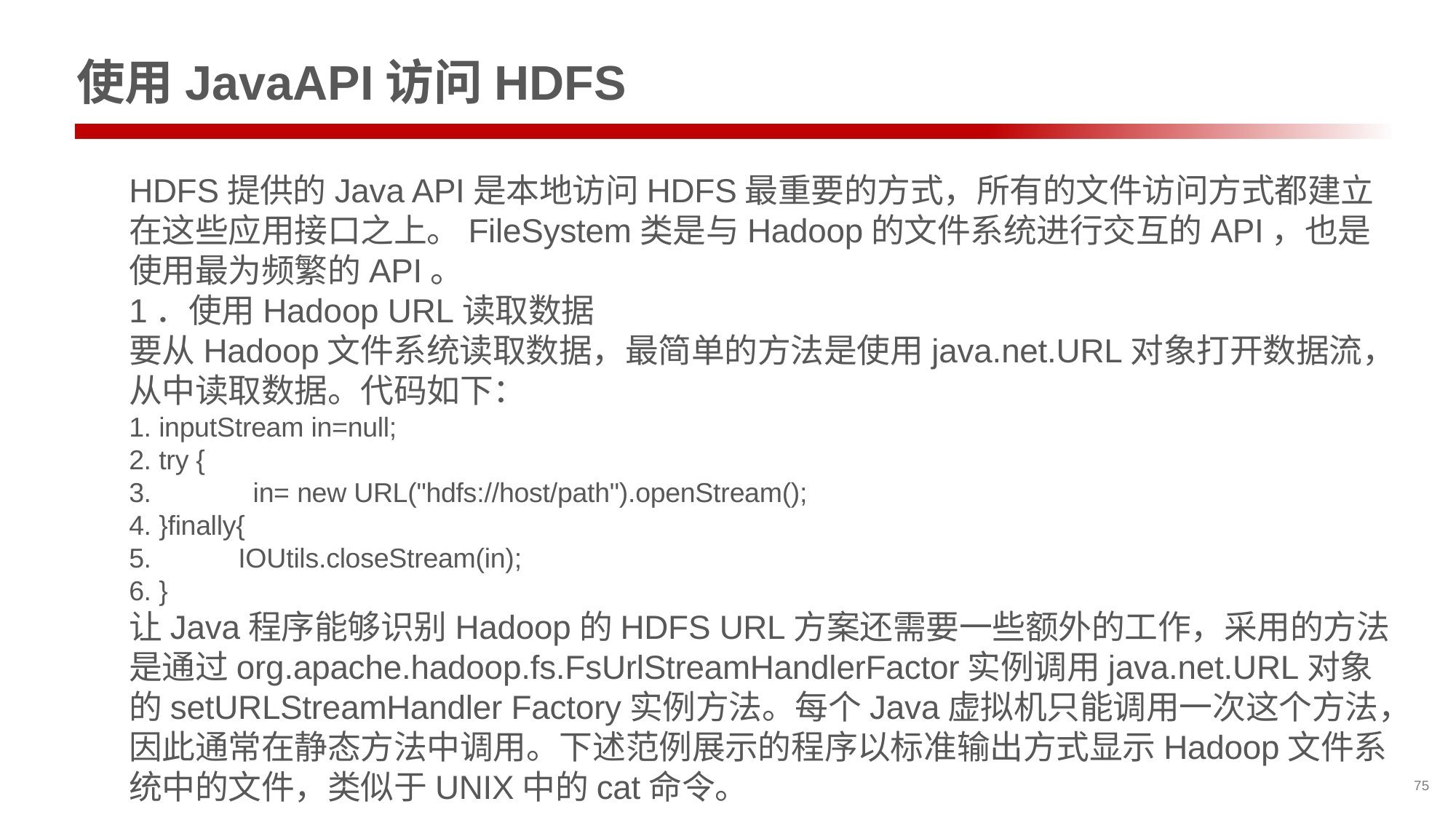

# 使用JavaAPI访问HDFS

HDFS提供的Java API是本地访问HDFS最重要的方式，所有的文件访问方式都建立在这些应用接口之上。FileSystem类是与Hadoop的文件系统进行交互的API，也是使用最为频繁的API。
1．使用Hadoop URL读取数据
要从Hadoop文件系统读取数据，最简单的方法是使用java.net.URL对象打开数据流，从中读取数据。代码如下：
1. inputStream in=null;
2. try {
3. 	  in= new URL("hdfs://host/path").openStream();
4. }finally{
5. 	IOUtils.closeStream(in);
6. }
让Java程序能够识别Hadoop的HDFS URL方案还需要一些额外的工作，采用的方法是通过org.apache.hadoop.fs.FsUrlStreamHandlerFactor实例调用java.net.URL对象的setURLStreamHandler Factory实例方法。每个Java虚拟机只能调用一次这个方法，因此通常在静态方法中调用。下述范例展示的程序以标准输出方式显示Hadoop文件系统中的文件，类似于UNIX中的cat命令。
75